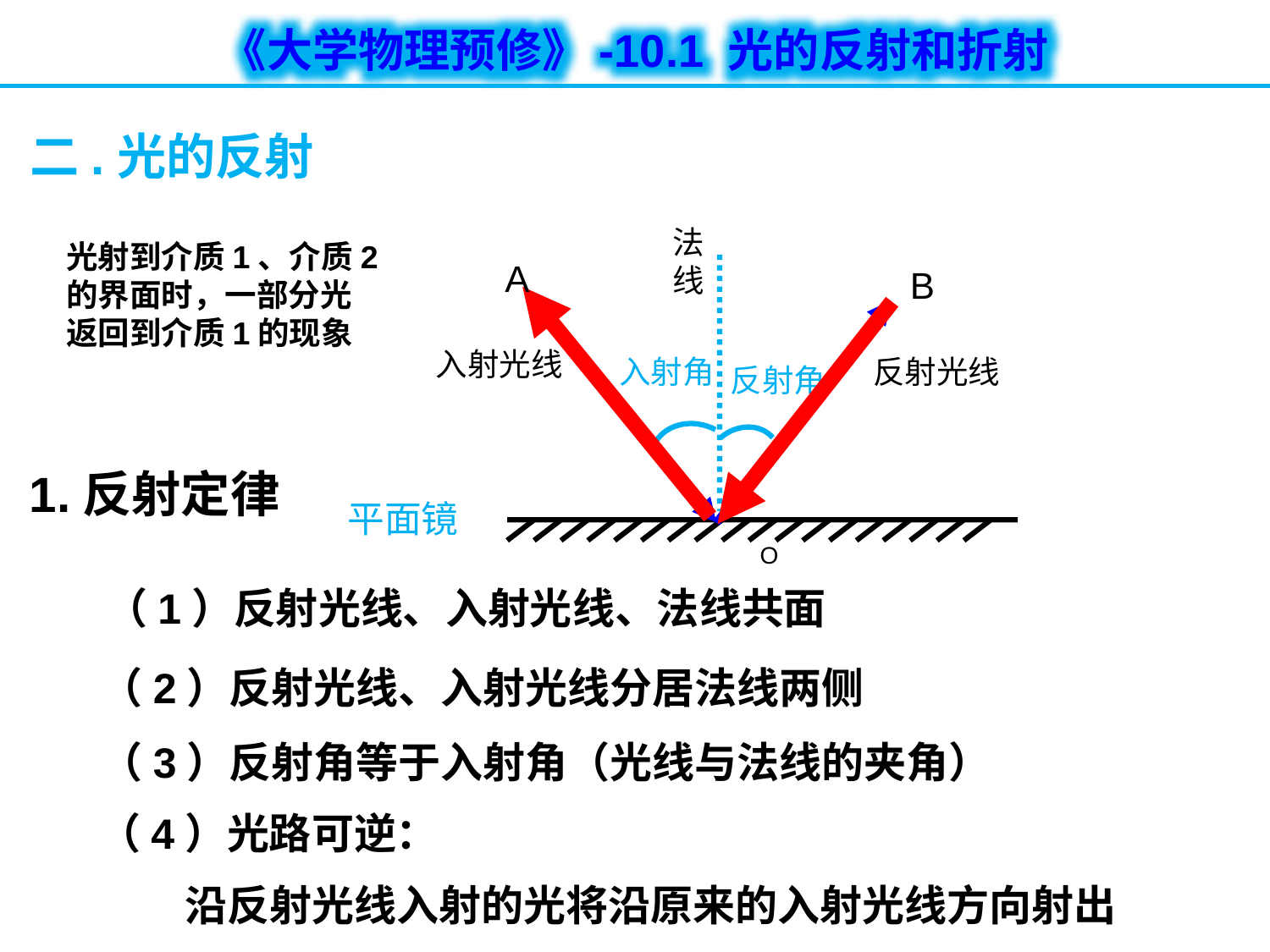

二.光的反射
法线
入射光线
入射角
反射光线
反射角

光射到介质1、介质2的界面时，一部分光返回到介质1的现象
A
B

1.反射定律
平面镜

O
（1）反射光线、入射光线、法线共面
（2）反射光线、入射光线分居法线两侧
（3）反射角等于入射角（光线与法线的夹角）
（4）光路可逆：
        沿反射光线入射的光将沿原来的入射光线方向射出